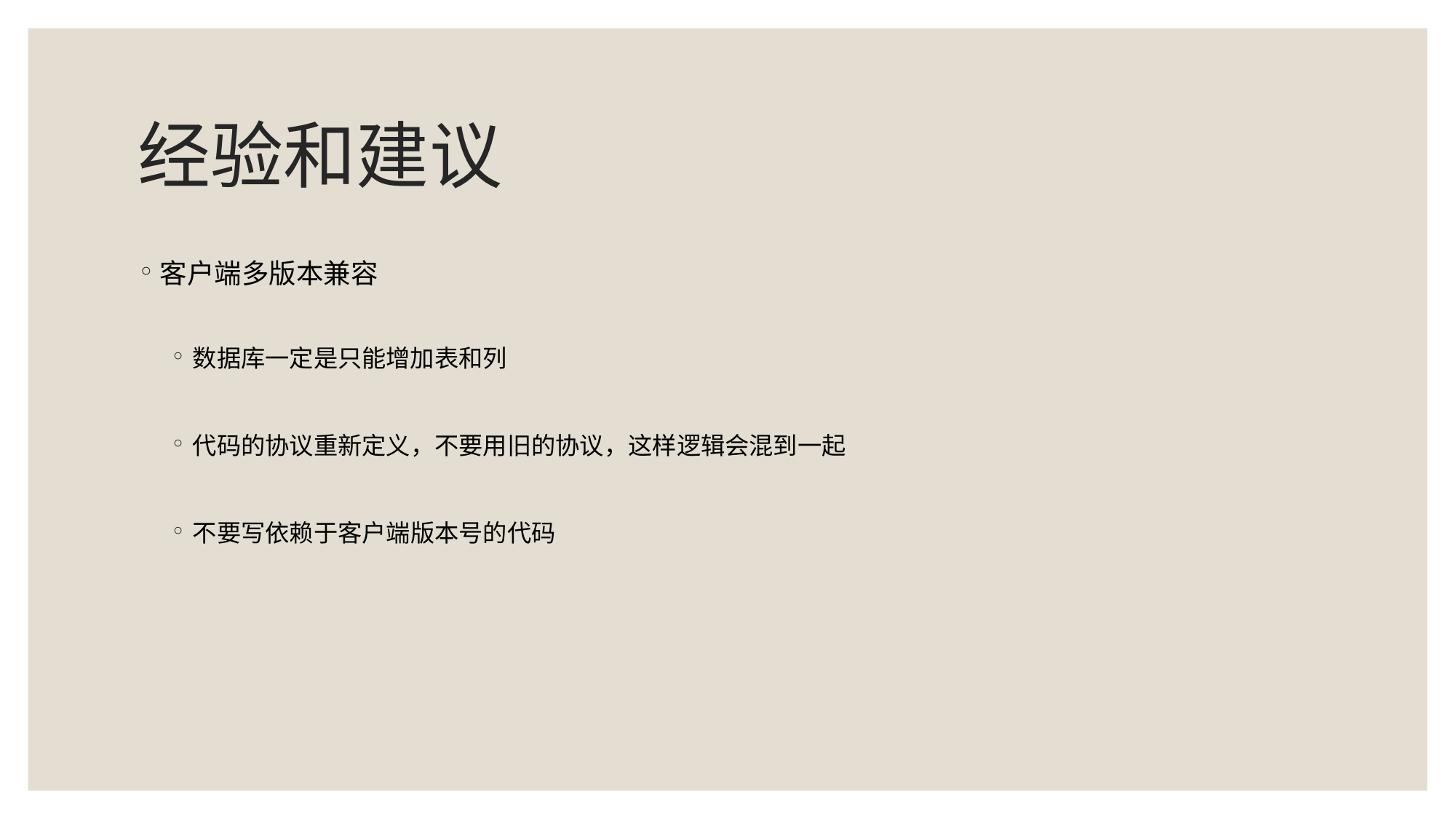

# 经验和建议
客户端多版本兼容

数据库一定是只能增加表和列

代码的协议重新定义，不要用旧的协议，这样逻辑会混到一起

不要写依赖于客户端版本号的代码